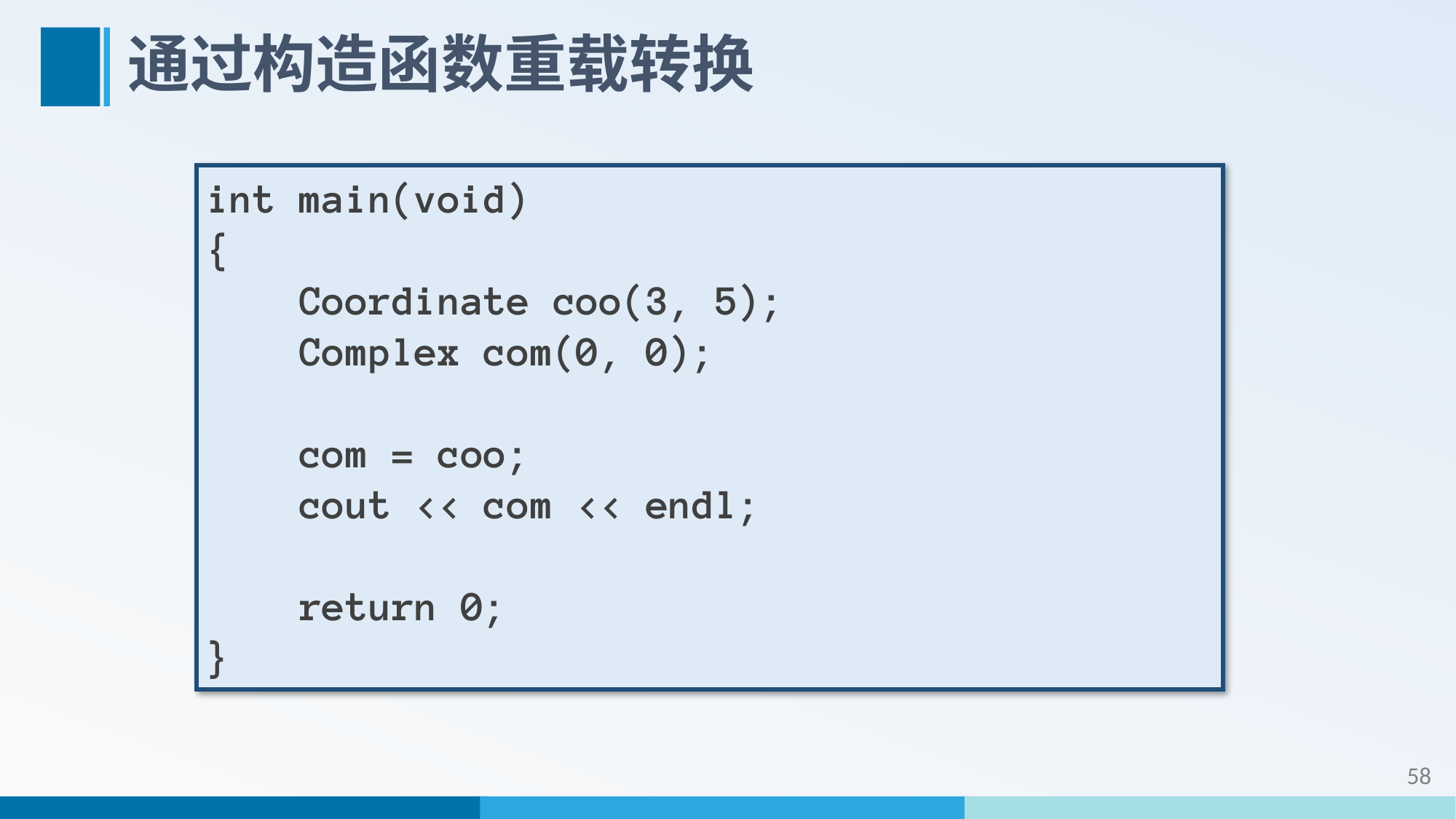

# 通过构造函数重载转换
int main(void)
{
    Coordinate coo(3, 5);
    Complex com(0, 0);

    com = coo;
    cout << com << endl;

    return 0;
}